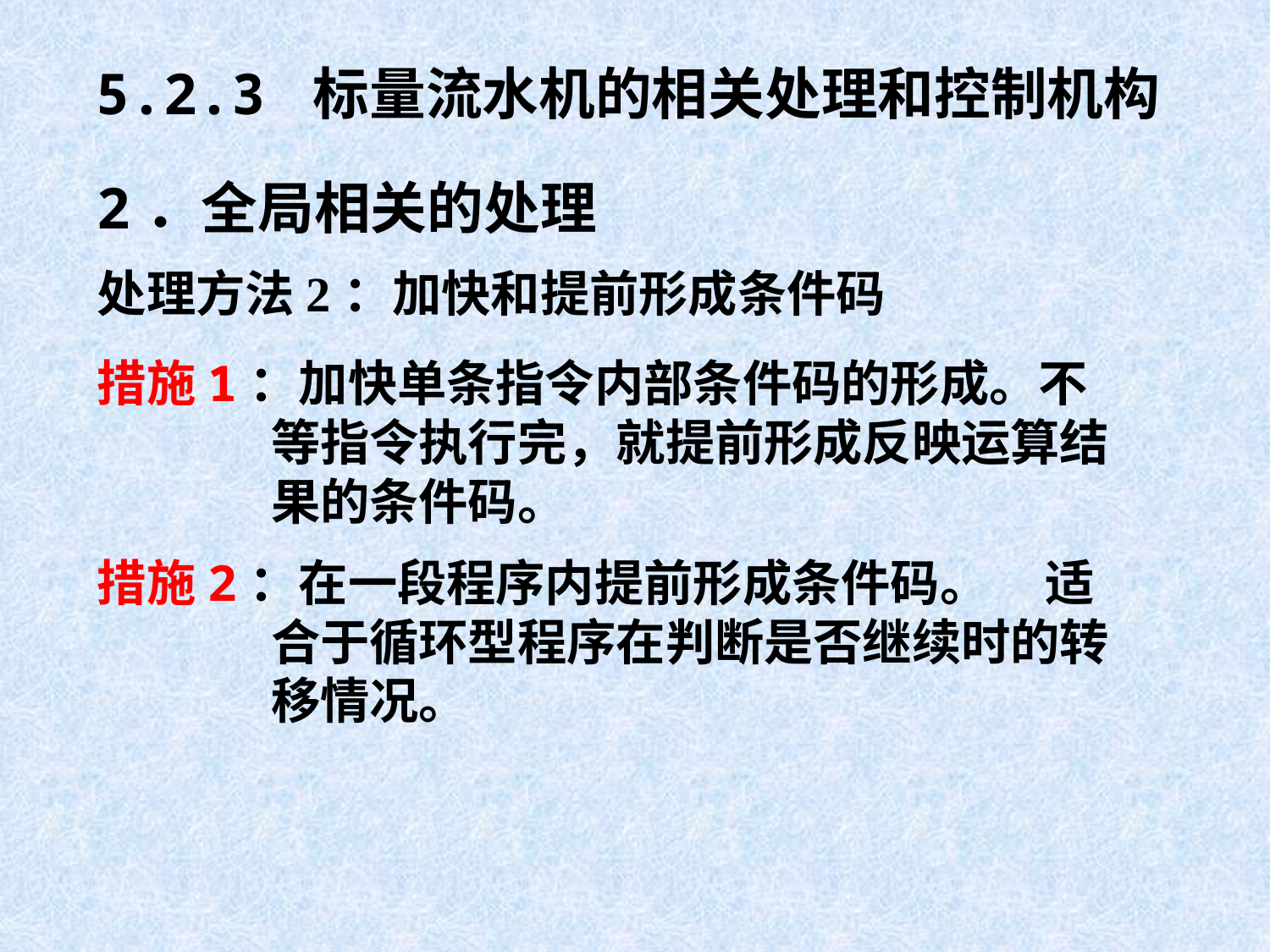

5.2.3 标量流水机的相关处理和控制机构
2．全局相关的处理
处理方法2：加快和提前形成条件码
措施1：加快单条指令内部条件码的形成。不等指令执行完，就提前形成反映运算结果的条件码。
措施2：在一段程序内提前形成条件码。     适合于循环型程序在判断是否继续时的转移情况。